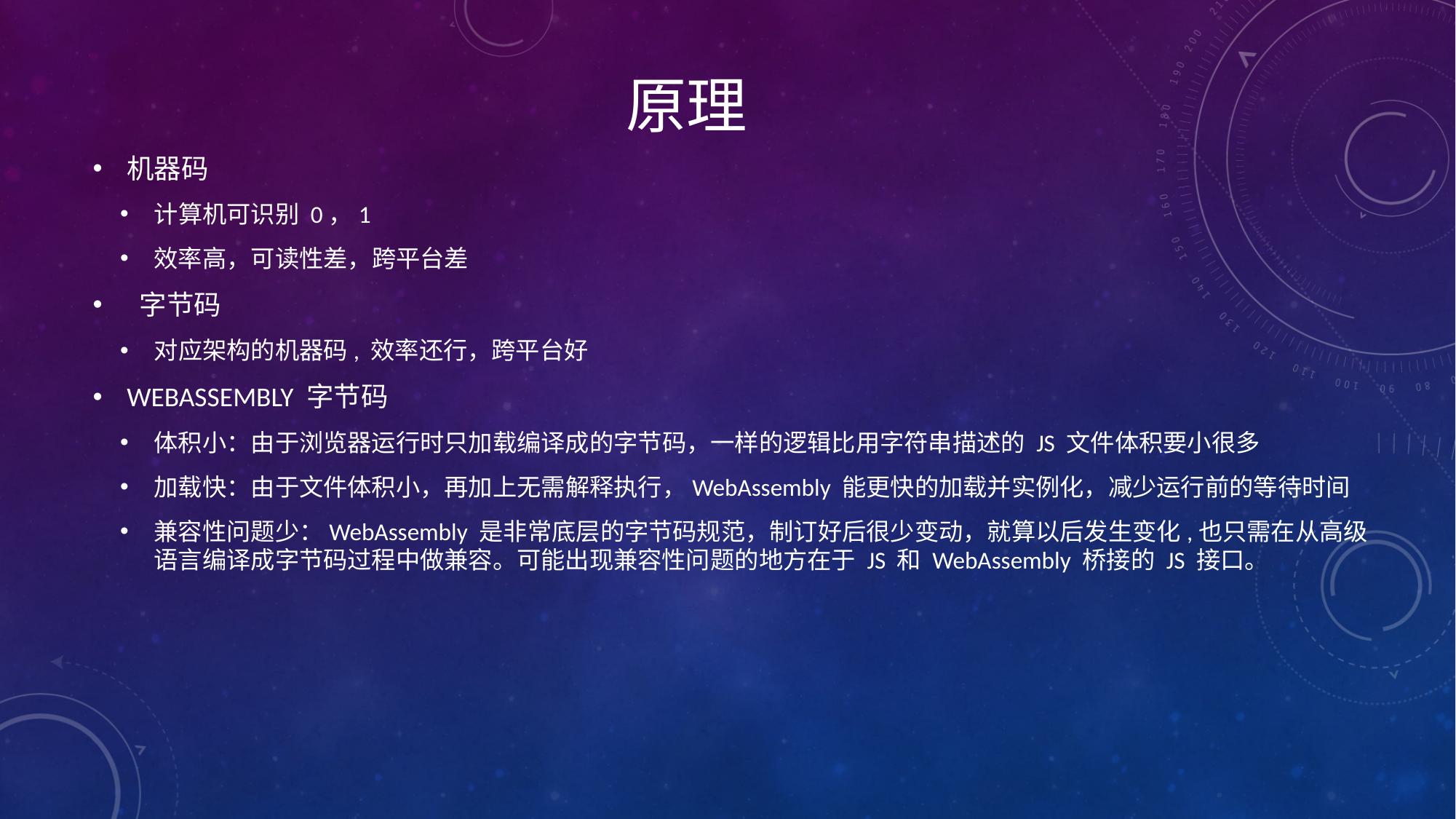

# 原理
机器码
计算机可识别 0，1
效率高，可读性差，跨平台差
 字节码
对应架构的机器码, 效率还行，跨平台好
WebAssembly 字节码
体积小：由于浏览器运行时只加载编译成的字节码，一样的逻辑比用字符串描述的 JS 文件体积要小很多
加载快：由于文件体积小，再加上无需解释执行，WebAssembly 能更快的加载并实例化，减少运行前的等待时间
兼容性问题少：WebAssembly 是非常底层的字节码规范，制订好后很少变动，就算以后发生变化,也只需在从高级语言编译成字节码过程中做兼容。可能出现兼容性问题的地方在于 JS 和 WebAssembly 桥接的 JS 接口。